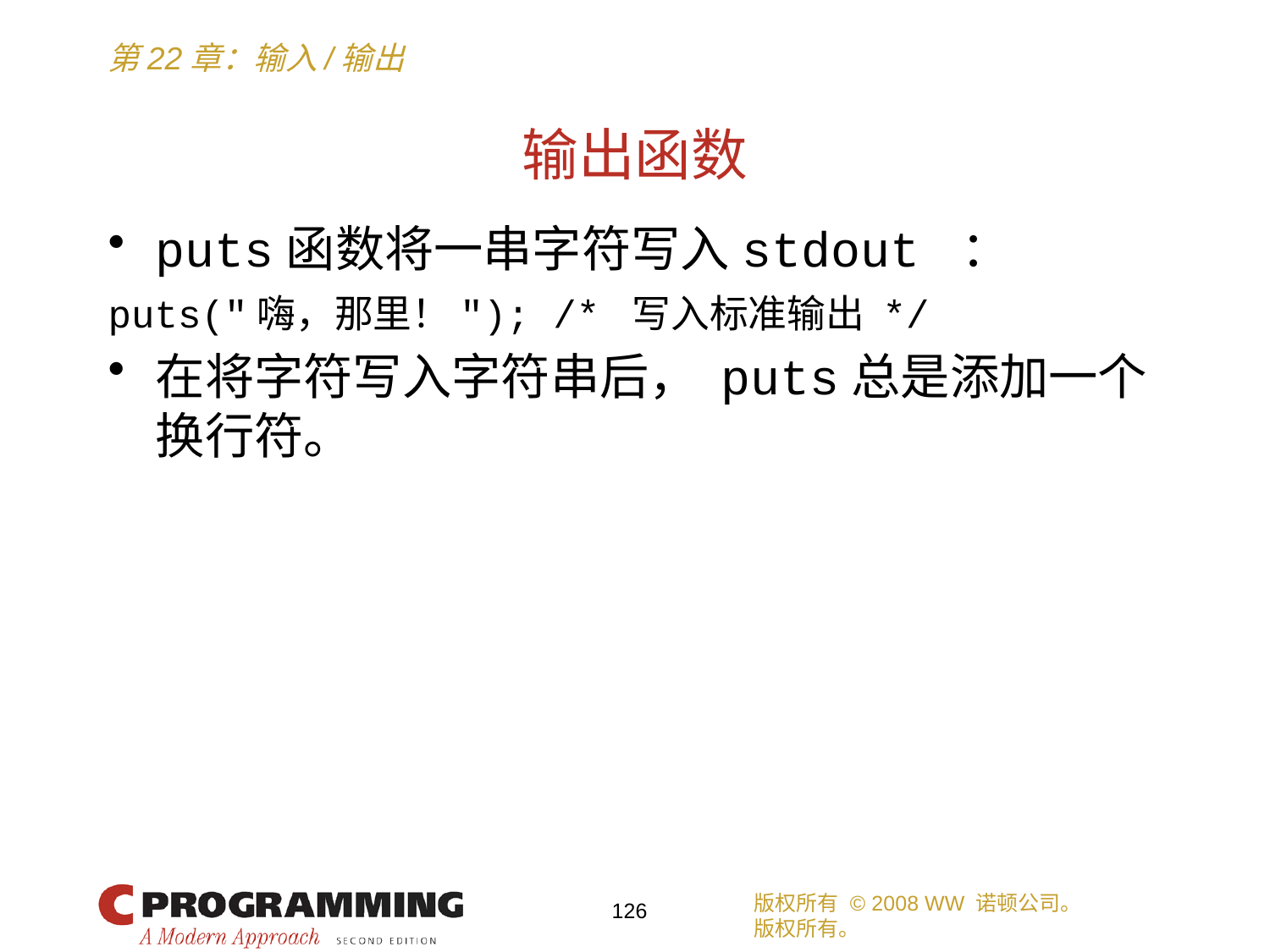

# 输出函数
puts函数将一串字符写入stdout ：
puts("嗨，那里！"); /* 写入标准输出 */
在将字符写入字符串后， puts总是添加一个换行符。
版权所有 © 2008 WW 诺顿公司。
版权所有。
126